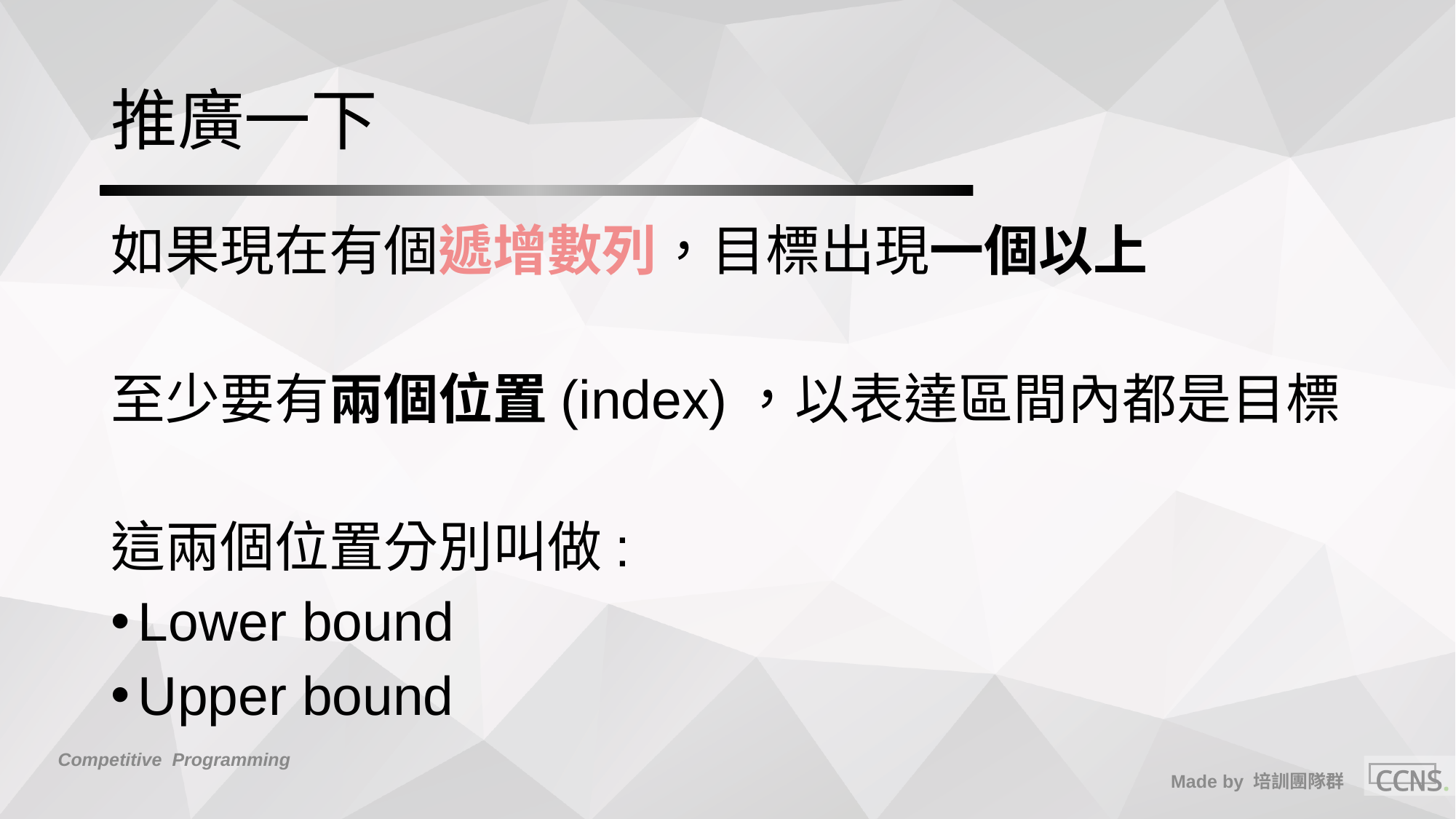

# 推廣一下
如果現在有個遞增數列，目標出現一個以上

至少要有兩個位置(index)，以表達區間內都是目標

這兩個位置分別叫做:
Lower bound
Upper bound